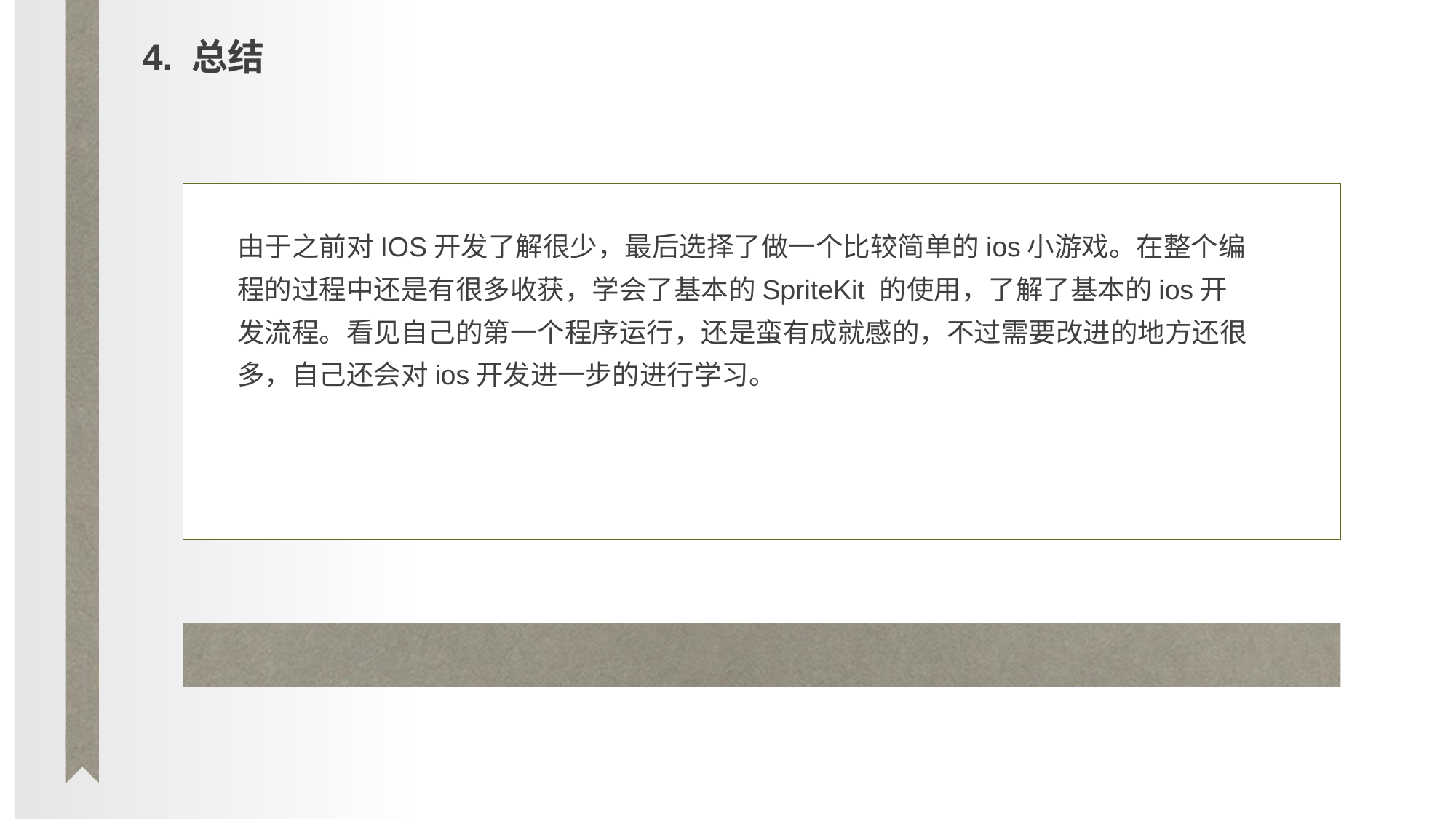

4. 总结

由于之前对IOS开发了解很少，最后选择了做一个比较简单的ios小游戏。在整个编程的过程中还是有很多收获，学会了基本的SpriteKit 的使用，了解了基本的ios开发流程。看见自己的第一个程序运行，还是蛮有成就感的，不过需要改进的地方还很多，自己还会对ios开发进一步的进行学习。